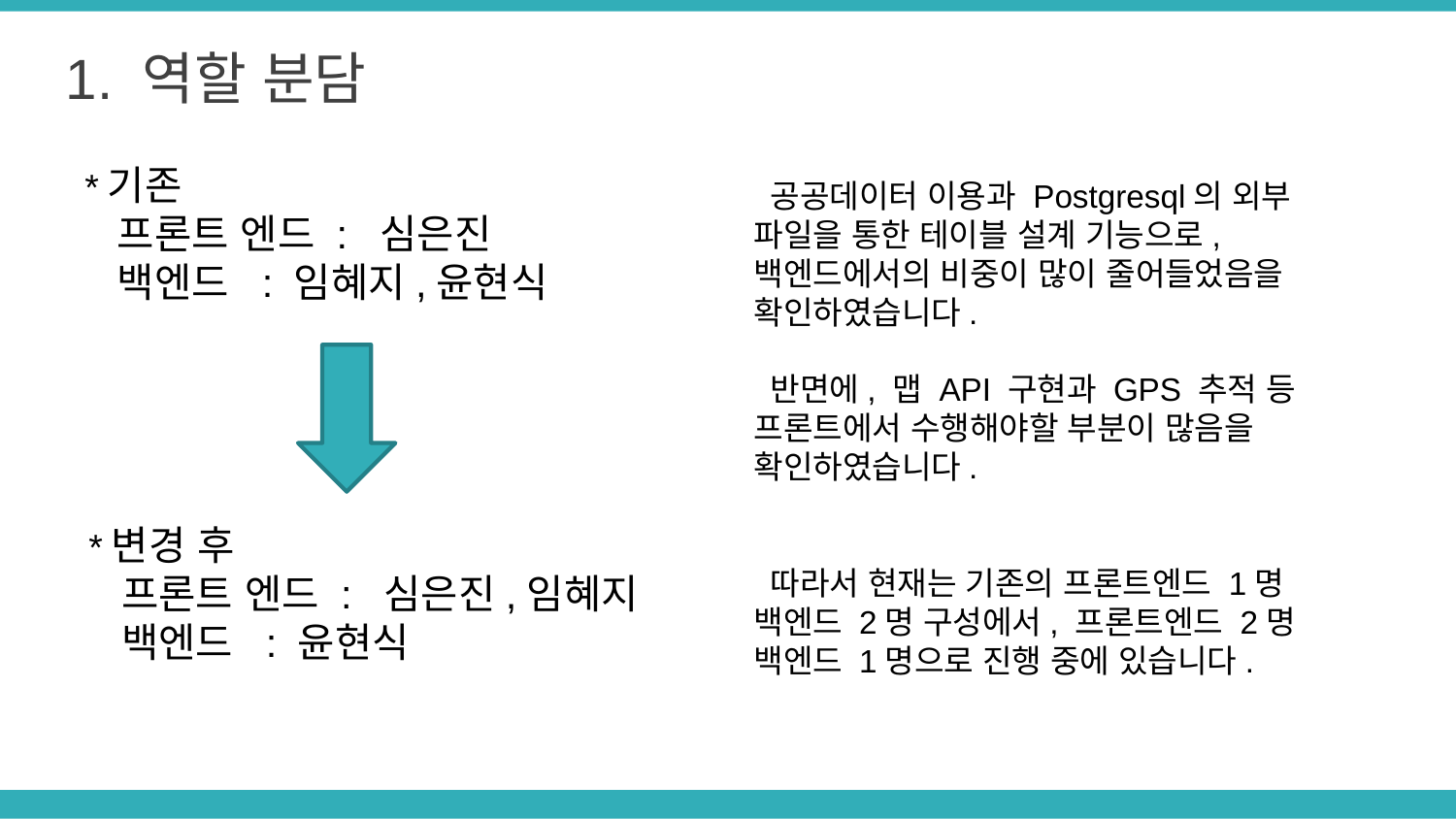

1. 역할 분담
*기존
  프론트 엔드 :  심은진
  백엔드  : 임혜지,윤현식
 공공데이터 이용과 Postgresql의 외부 파일을 통한 테이블 설계 기능으로, 백엔드에서의 비중이 많이 줄어들었음을 확인하였습니다.

 반면에, 맵 API 구현과 GPS 추적 등 프론트에서 수행해야할 부분이 많음을 확인하였습니다.

 따라서 현재는 기존의 프론트엔드 1명 백엔드 2명 구성에서, 프론트엔드 2명 백엔드 1명으로 진행 중에 있습니다.

*변경 후
  프론트 엔드 :  심은진,임혜지
  백엔드  : 윤현식